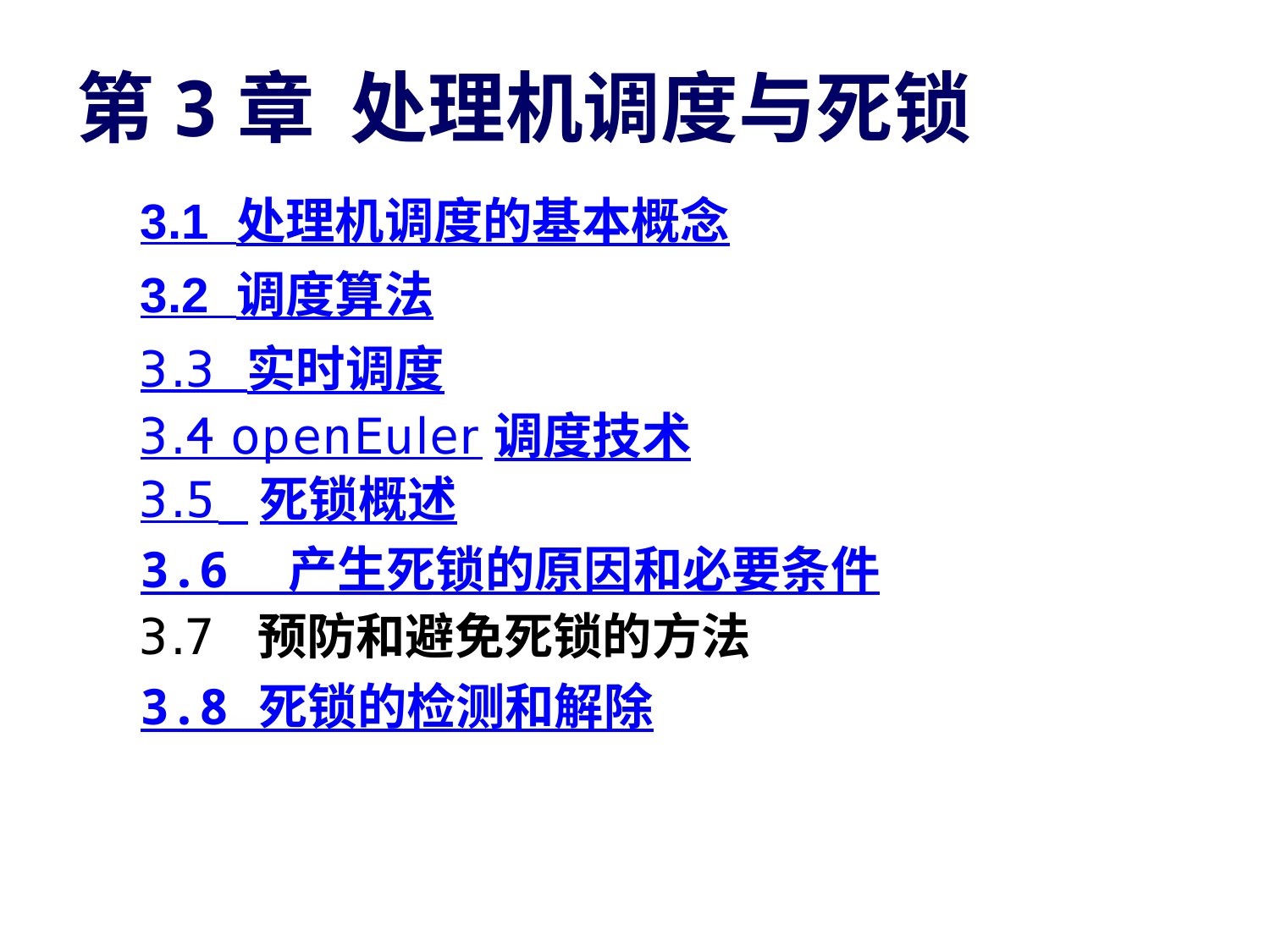

# 第3章  处理机调度与死锁
3.1  处理机调度的基本概念
3.2  调度算法
3.3  实时调度
3.4 openEuler调度技术
3.5 死锁概述
3.6  产生死锁的原因和必要条件
3.7  预防和避免死锁的方法
3.8 死锁的检测和解除
2